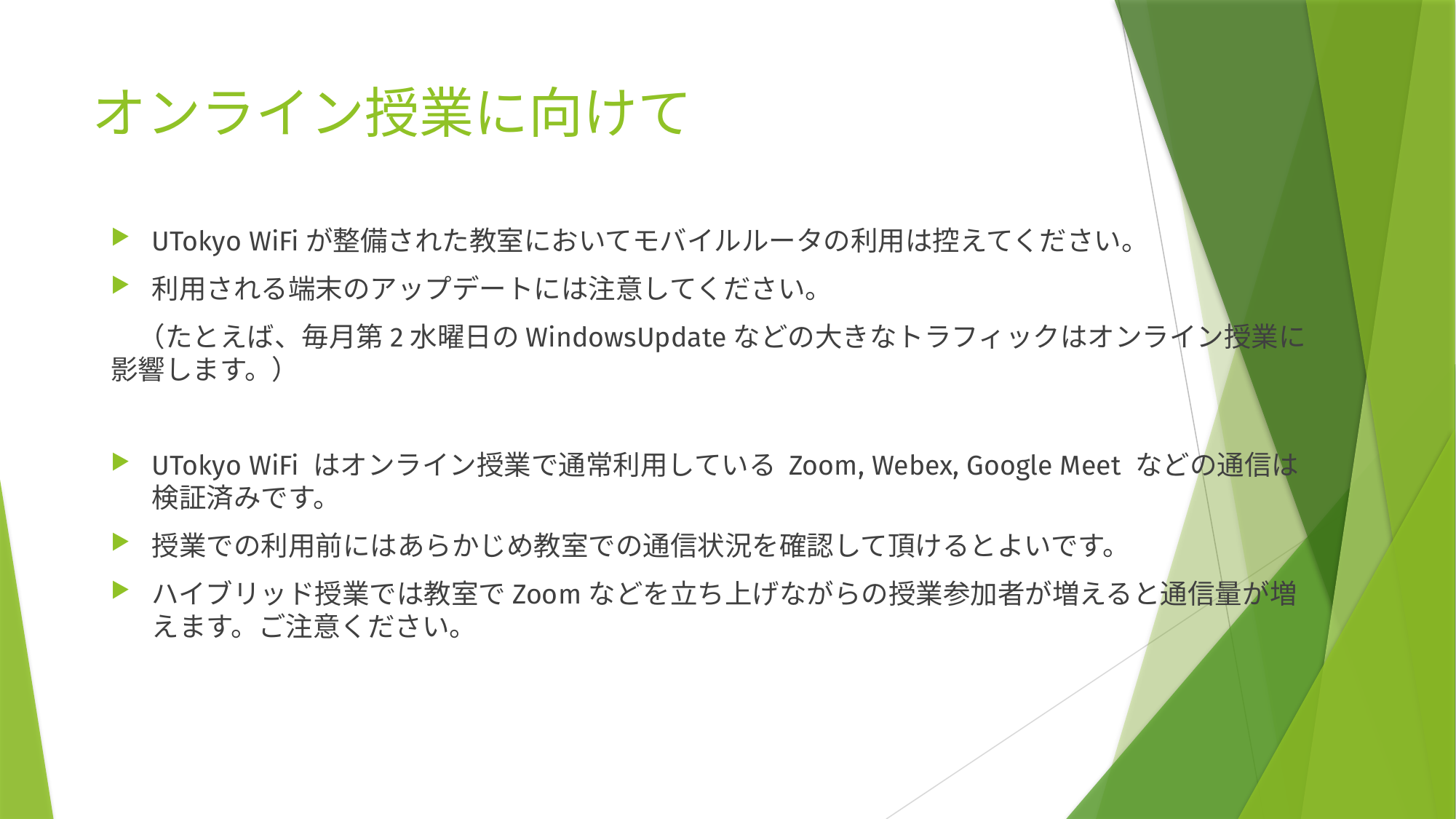

# オンライン授業に向けて
UTokyo WiFiが整備された教室においてモバイルルータの利用は控えてください。
利用される端末のアップデートには注意してください。
　（たとえば、毎月第2水曜日のWindowsUpdateなどの大きなトラフィックはオンライン授業に影響します。）

UTokyo WiFi はオンライン授業で通常利用している Zoom, Webex, Google Meet などの通信は検証済みです。
授業での利用前にはあらかじめ教室での通信状況を確認して頂けるとよいです。
ハイブリッド授業では教室でZoomなどを立ち上げながらの授業参加者が増えると通信量が増えます。ご注意ください。